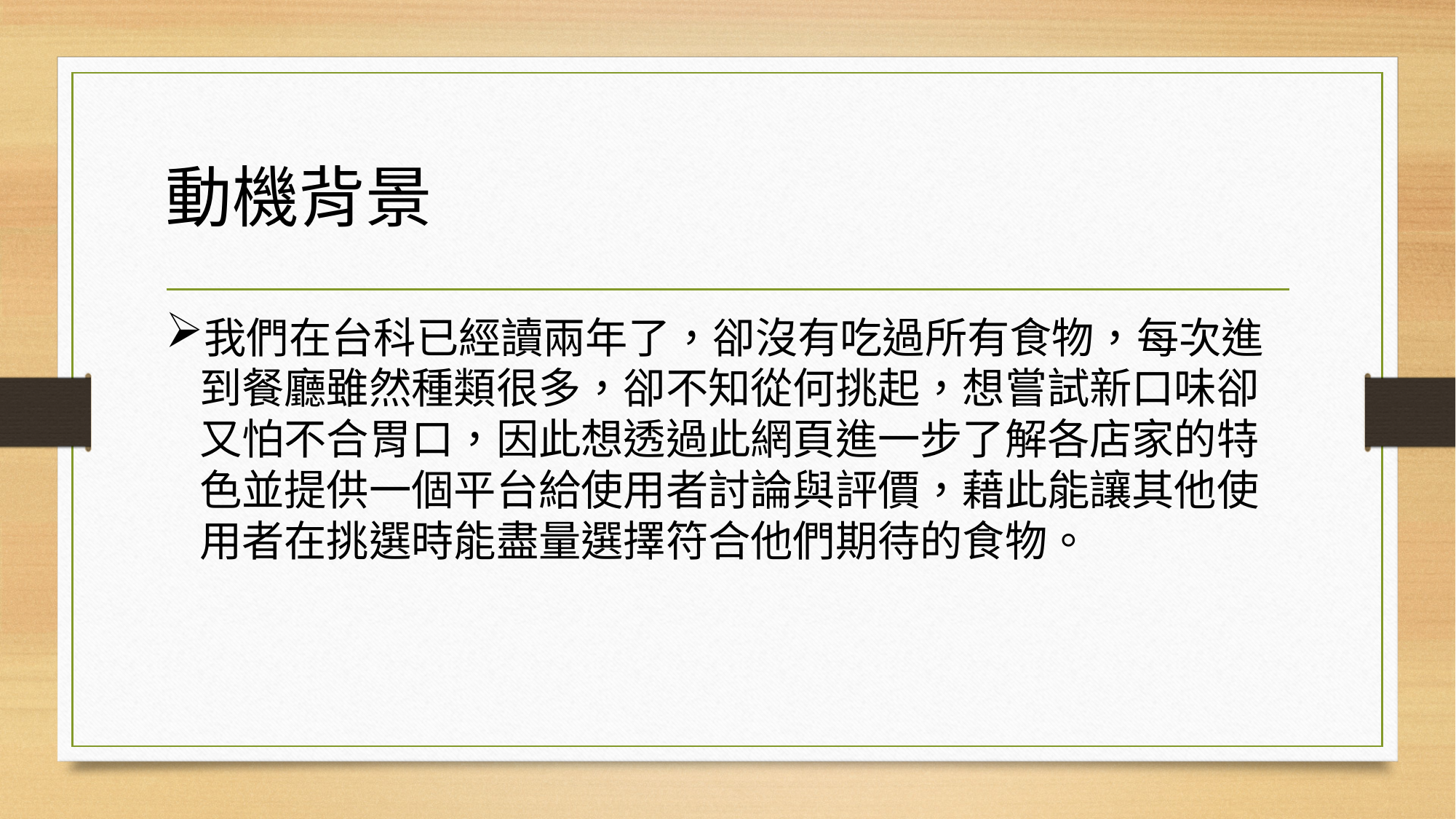

# 動機背景
我們在台科已經讀兩年了，卻沒有吃過所有食物，每次進到餐廳雖然種類很多，卻不知從何挑起，想嘗試新口味卻又怕不合胃口，因此想透過此網頁進一步了解各店家的特色並提供一個平台給使用者討論與評價，藉此能讓其他使用者在挑選時能盡量選擇符合他們期待的食物。